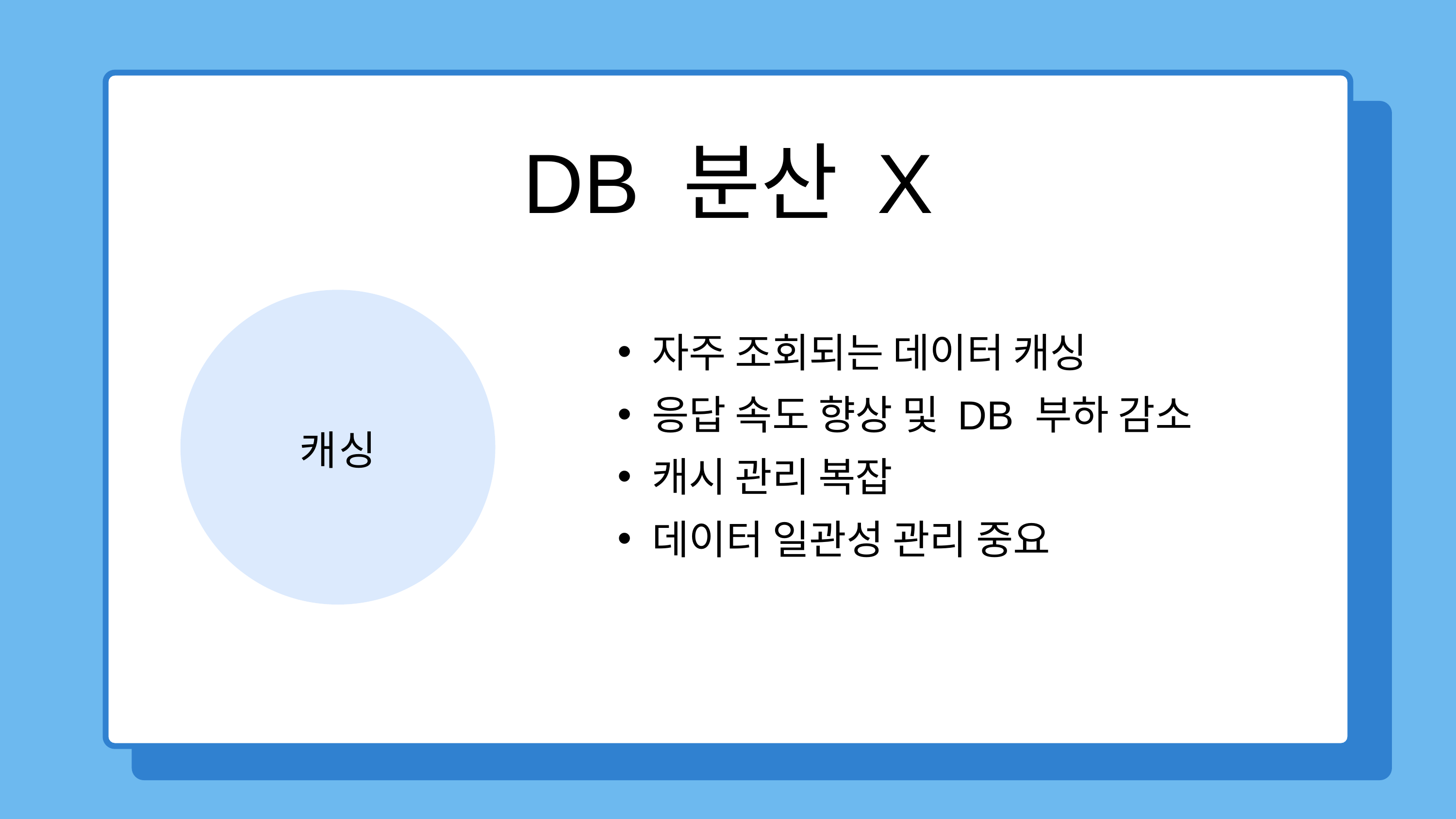

DB 분산 X

자주 조회되는 데이터 캐싱
응답 속도 향상 및 DB 부하 감소
캐시 관리 복잡
데이터 일관성 관리 중요
캐싱